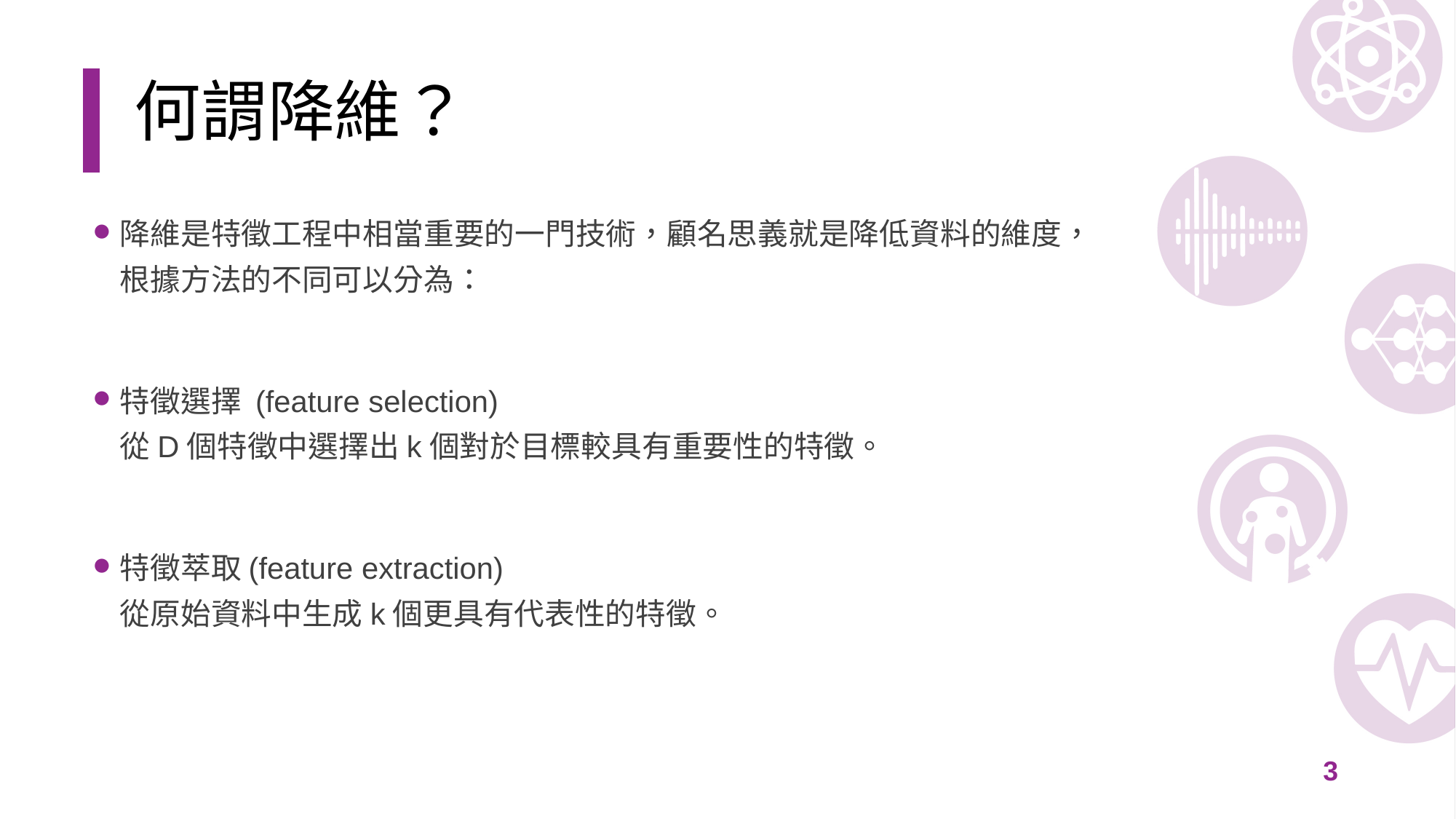

# 何謂降維？
降維是特徵工程中相當重要的一門技術，顧名思義就是降低資料的維度，根據方法的不同可以分為：

特徵選擇 (feature selection)
從D個特徵中選擇出k個對於目標較具有重要性的特徵。

特徵萃取(feature extraction)
從原始資料中生成k個更具有代表性的特徵。

3